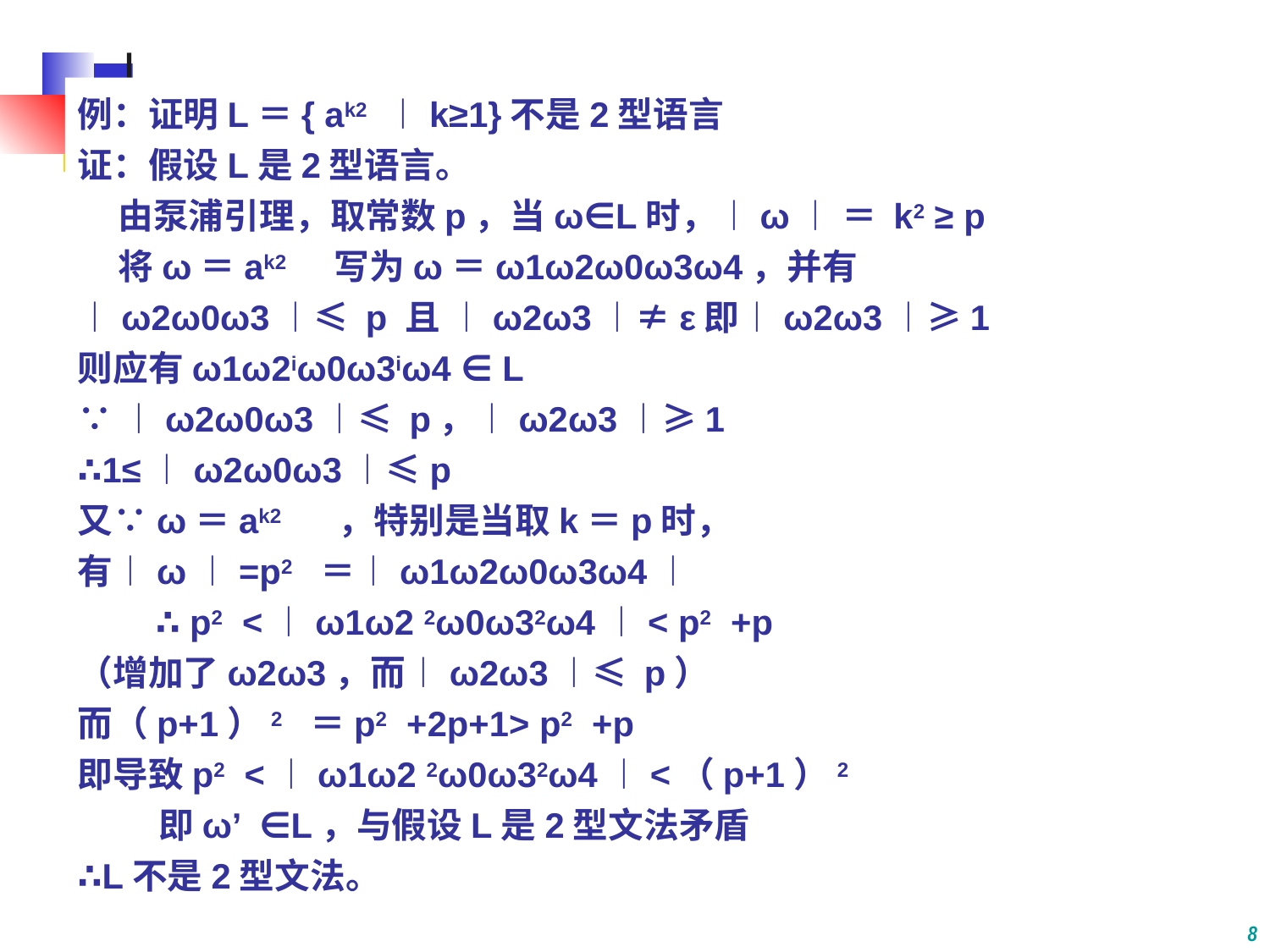

例：证明L＝{ ak2 ︱k≥1}不是2型语言
证：假设L是2型语言。
    由泵浦引理，取常数p，当ω∈L时，︱ω︱ ＝ k2 ≥ p
    将ω＝ak2    写为ω＝ω1ω2ω0ω3ω4，并有
︱ω2ω0ω3︱≤ p 且 ︱ω2ω3︱≠ε即︱ω2ω3︱≥1
则应有ω1ω2iω0ω3iω4 ∈ L
∵︱ω2ω0ω3︱≤ p，︱ω2ω3︱≥1
∴1≤︱ω2ω0ω3︱≤p
又∵ω＝ak2     ，特别是当取k＝p时，
有︱ω︱=p2  ＝︱ω1ω2ω0ω3ω4︱
        ∴ p2  <︱ω1ω2 2ω0ω32ω4︱< p2  +p
（增加了ω2ω3，而︱ω2ω3︱≤ p）
而（p+1）2  ＝p2  +2p+1> p2  +p
即导致p2  <︱ω1ω2 2ω0ω32ω4︱<（p+1）2
         即ω’  ∈L，与假设L是2型文法矛盾
∴L不是2型文法。

College of Computer Science & Technology, BUPT
8